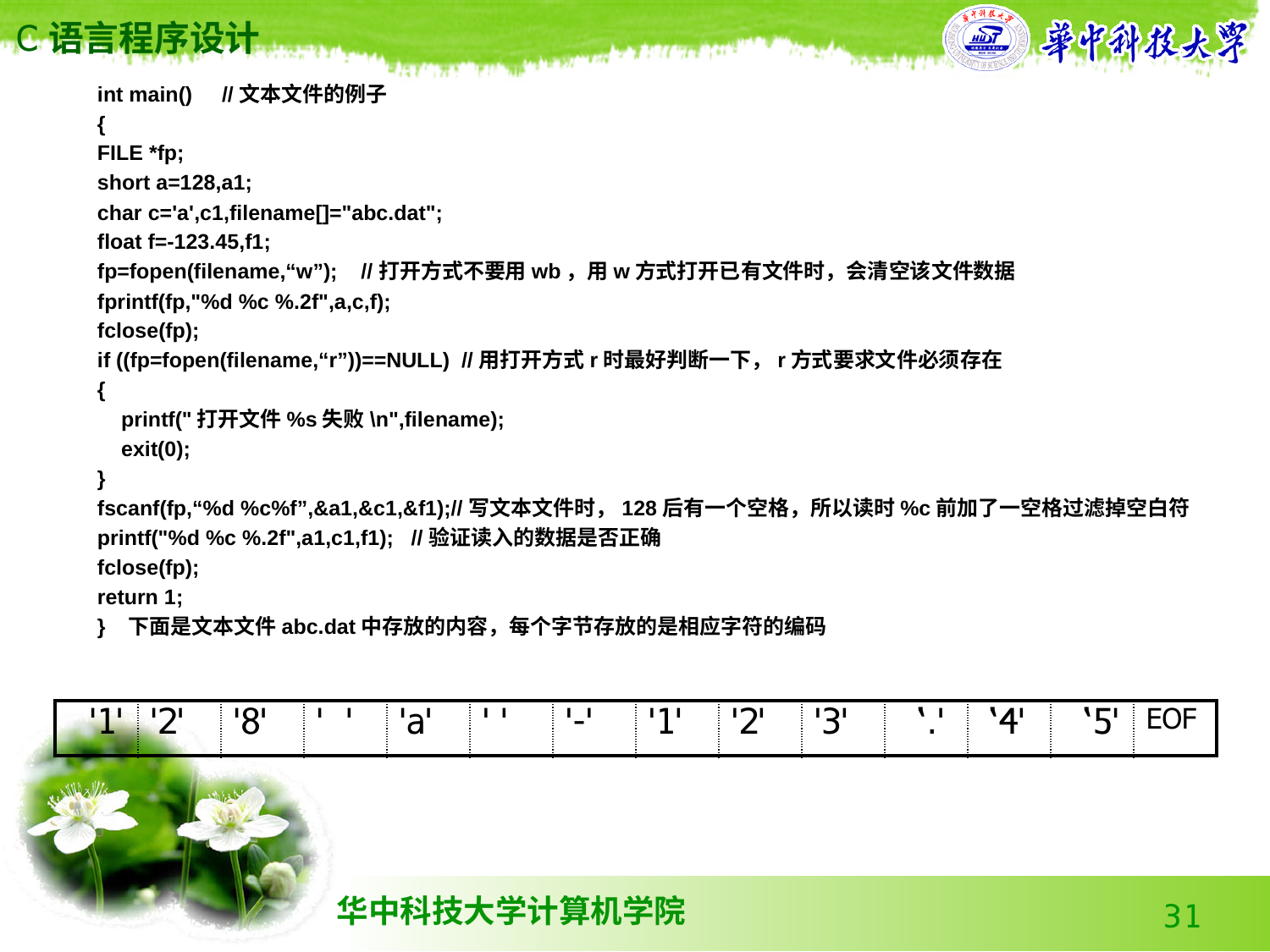

int main()     //文本文件的例子
{
FILE *fp;
short a=128,a1;
char c='a',c1,filename[]="abc.dat";
float f=-123.45,f1;
fp=fopen(filename,“w”);    //打开方式不要用wb，用w方式打开已有文件时，会清空该文件数据
fprintf(fp,"%d %c %.2f",a,c,f);
fclose(fp);
if ((fp=fopen(filename,“r”))==NULL)  //用打开方式r时最好判断一下，r方式要求文件必须存在
{
    printf("打开文件%s失败\n",filename);
    exit(0);
}
fscanf(fp,“%d %c%f”,&a1,&c1,&f1);//写文本文件时，128后有一个空格，所以读时%c前加了一空格过滤掉空白符
printf("%d %c %.2f",a1,c1,f1);   //验证读入的数据是否正确
fclose(fp);
return 1;
}   下面是文本文件abc.dat中存放的内容，每个字节存放的是相应字符的编码
| '1' | '2' | '8' | ' ' | 'a' | ' ' | '-' | '1' | '2' | '3' | ‘.' | ‘4' | ‘5' | EOF |
| --- | --- | --- | --- | --- | --- | --- | --- | --- | --- | --- | --- | --- | --- |
31